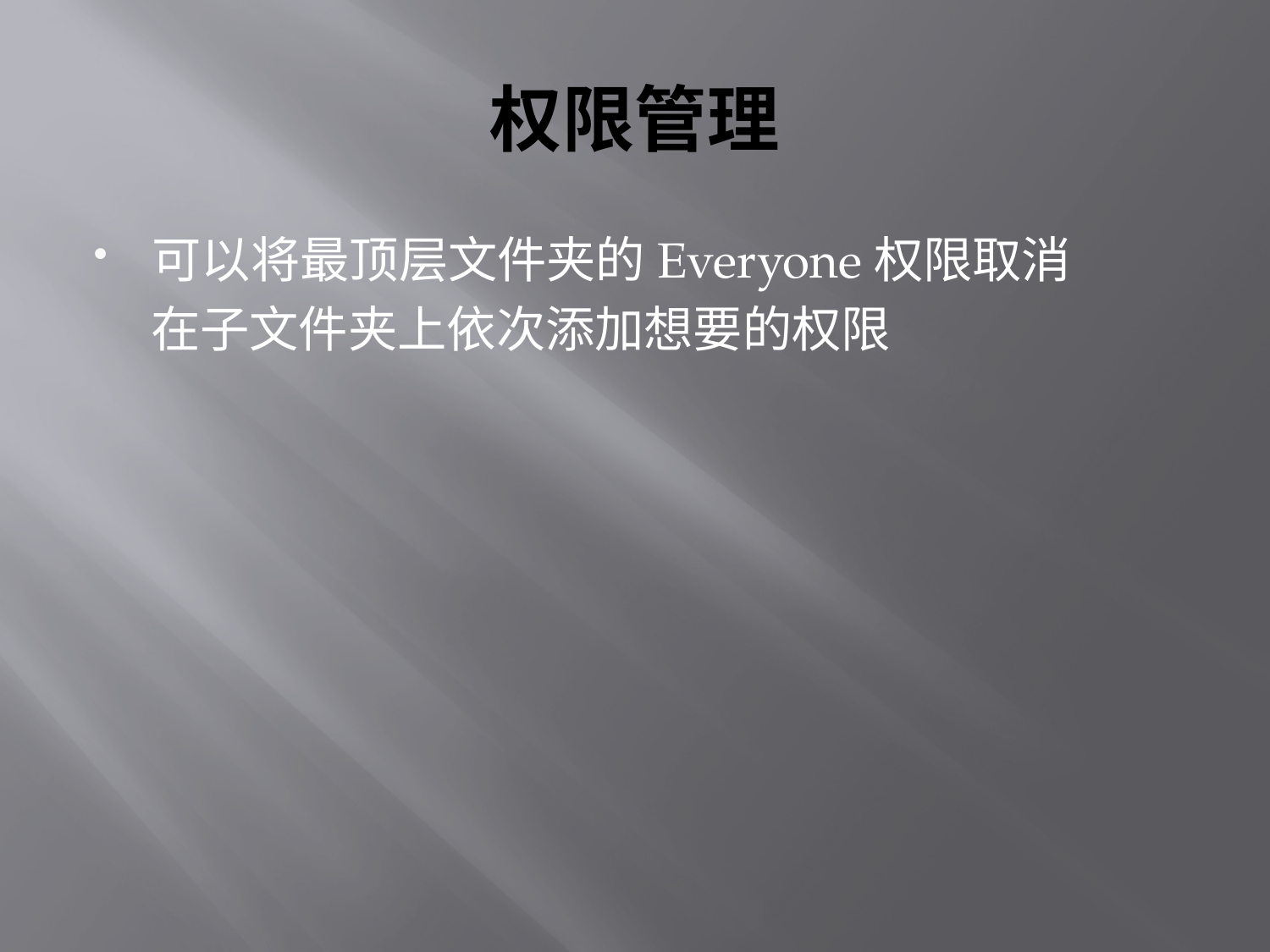

# 权限管理
可以将最顶层文件夹的Everyone权限取消
    在子文件夹上依次添加想要的权限